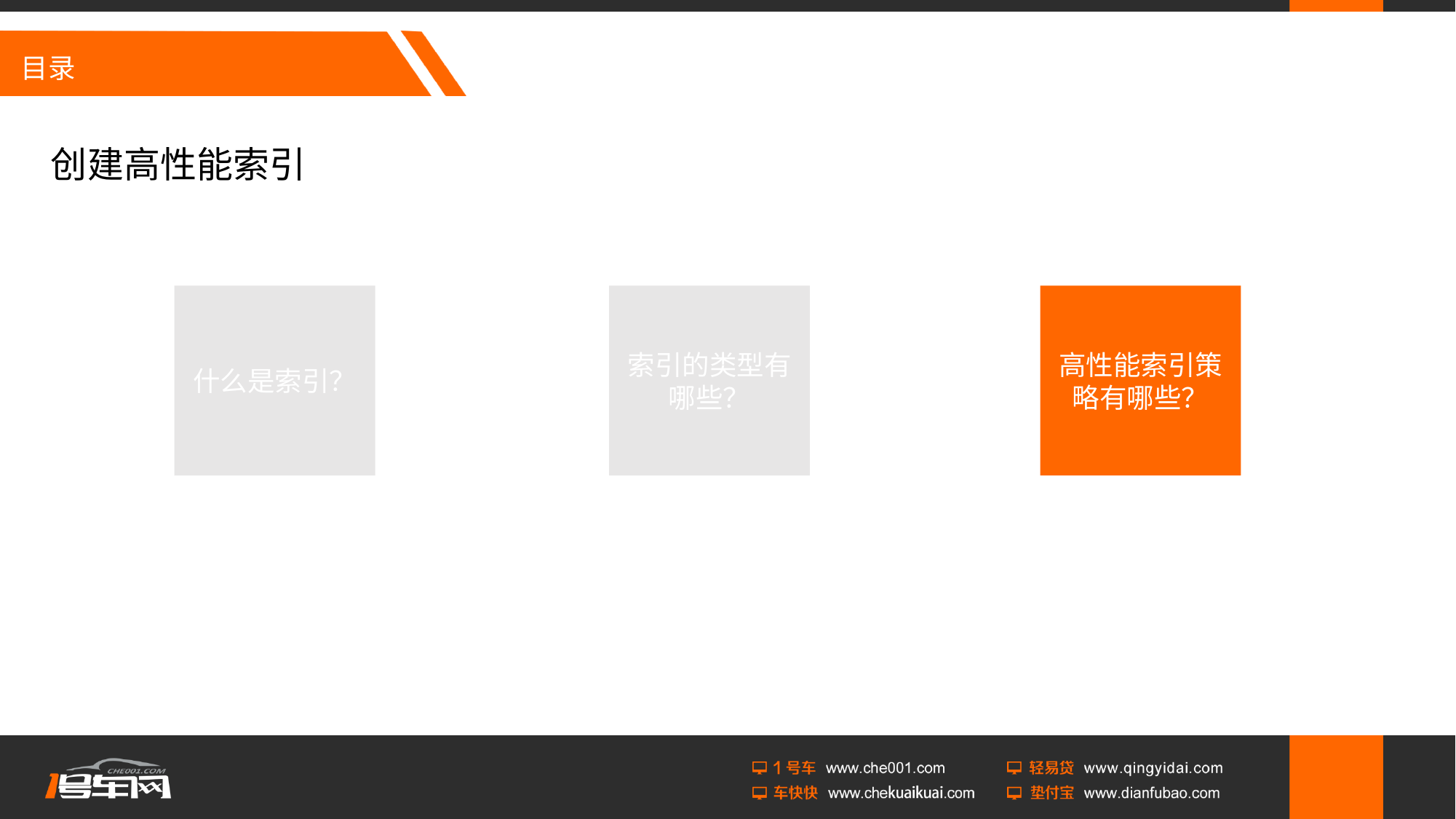

# 目录
创建高性能索引
什么是索引？
索引的类型有哪些？
高性能索引策略有哪些？